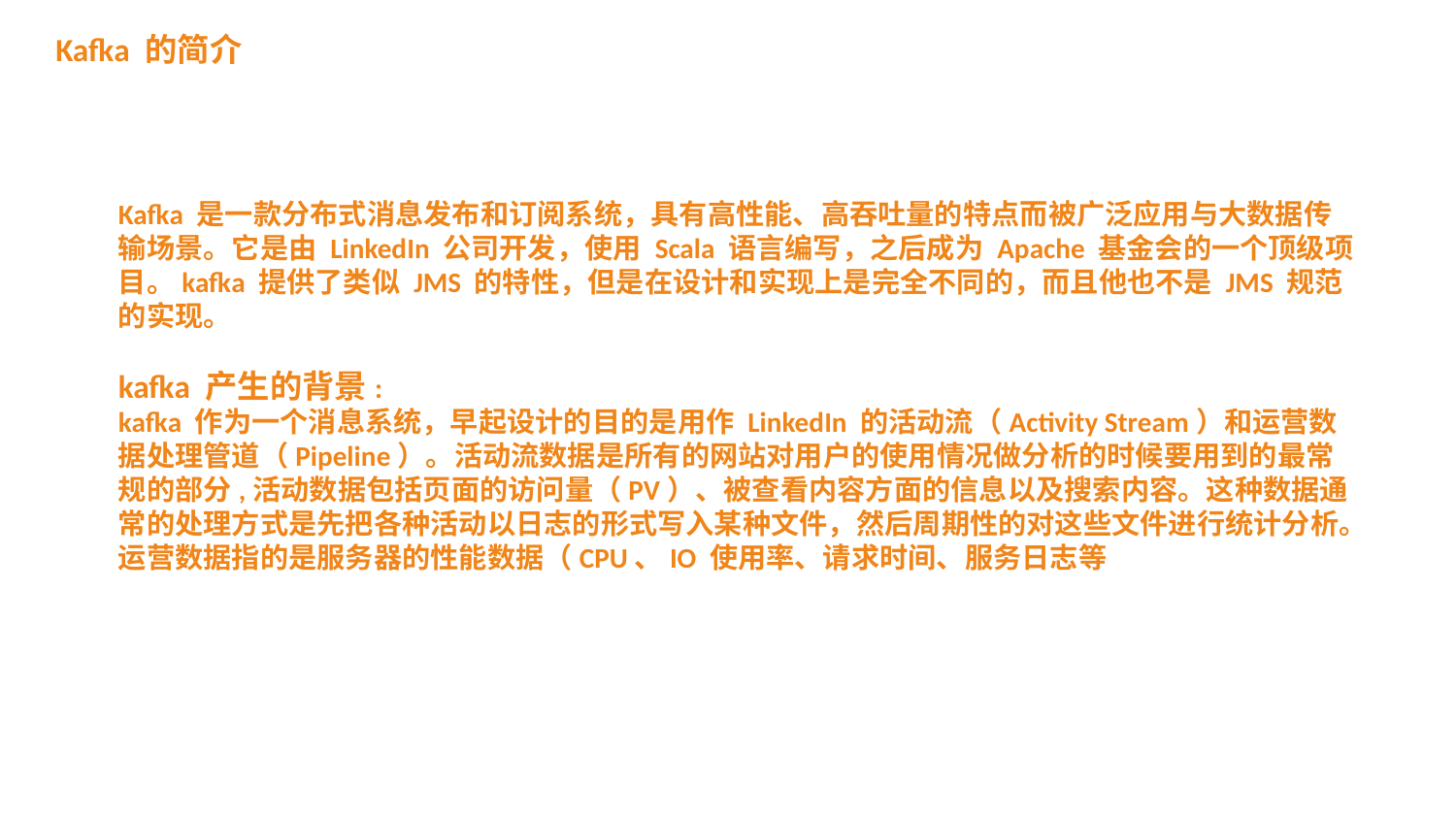

Kafka 的简介
Kafka 是一款分布式消息发布和订阅系统，具有高性能、高吞吐量的特点而被广泛应用与大数据传输场景。它是由 LinkedIn 公司开发，使用 Scala 语言编写，之后成为 Apache 基金会的一个顶级项目。kafka 提供了类似 JMS 的特性，但是在设计和实现上是完全不同的，而且他也不是 JMS 规范的实现。

kafka 产生的背景:
kafka 作为一个消息系统，早起设计的目的是用作 LinkedIn 的活动流（Activity Stream）和运营数据处理管道（Pipeline）。活动流数据是所有的网站对用户的使用情况做分析的时候要用到的最常规的部分,活动数据包括页面的访问量（PV）、被查看内容方面的信息以及搜索内容。这种数据通常的处理方式是先把各种活动以日志的形式写入某种文件，然后周期性的对这些文件进行统计分析。运营数据指的是服务器的性能数据（CPU、IO 使用率、请求时间、服务日志等